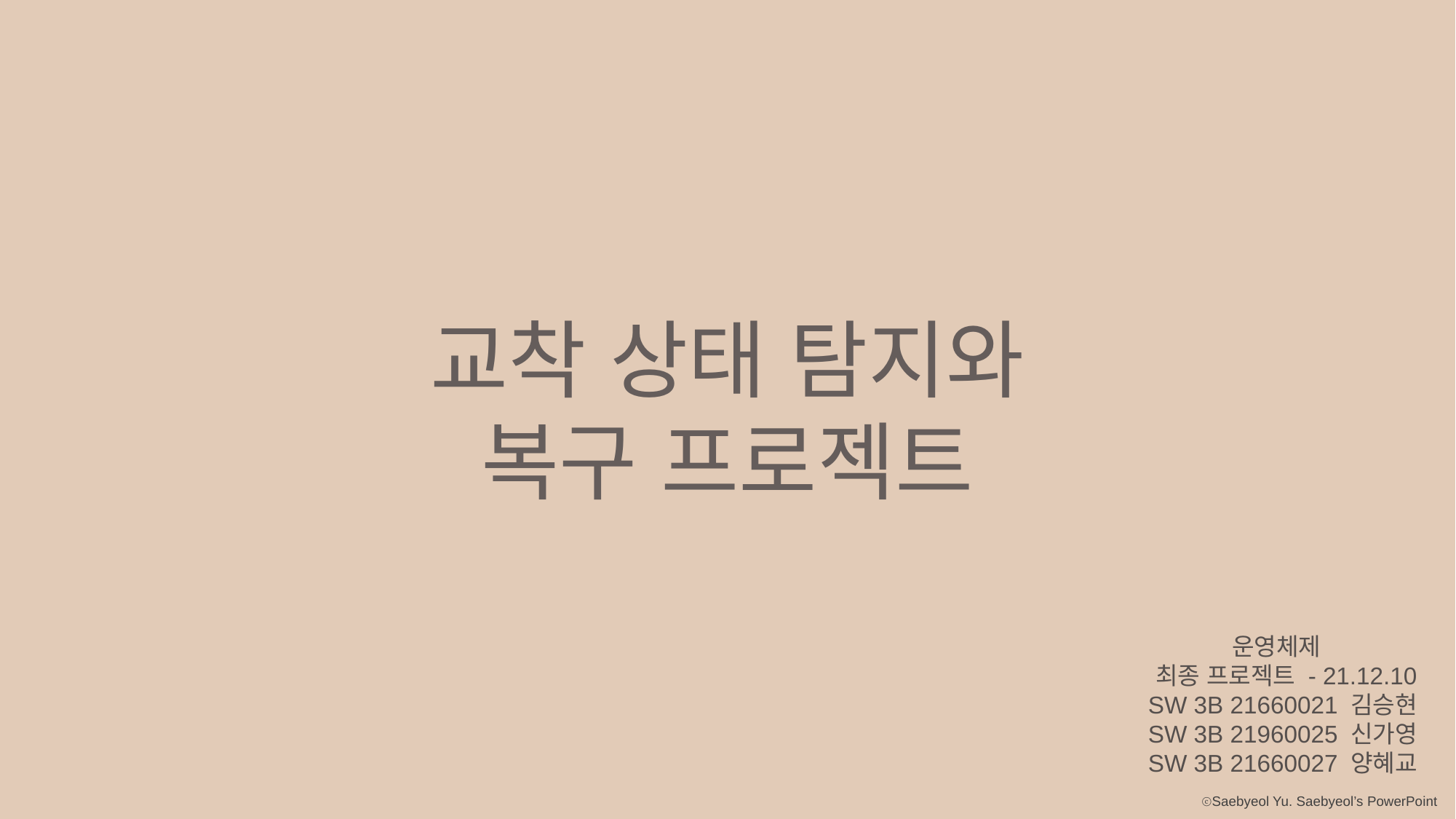

교착 상태 탐지와
복구 프로젝트
운영체제
최종 프로젝트 - 21.12.10
SW 3B 21660021 김승현
SW 3B 21960025 신가영
SW 3B 21660027 양혜교